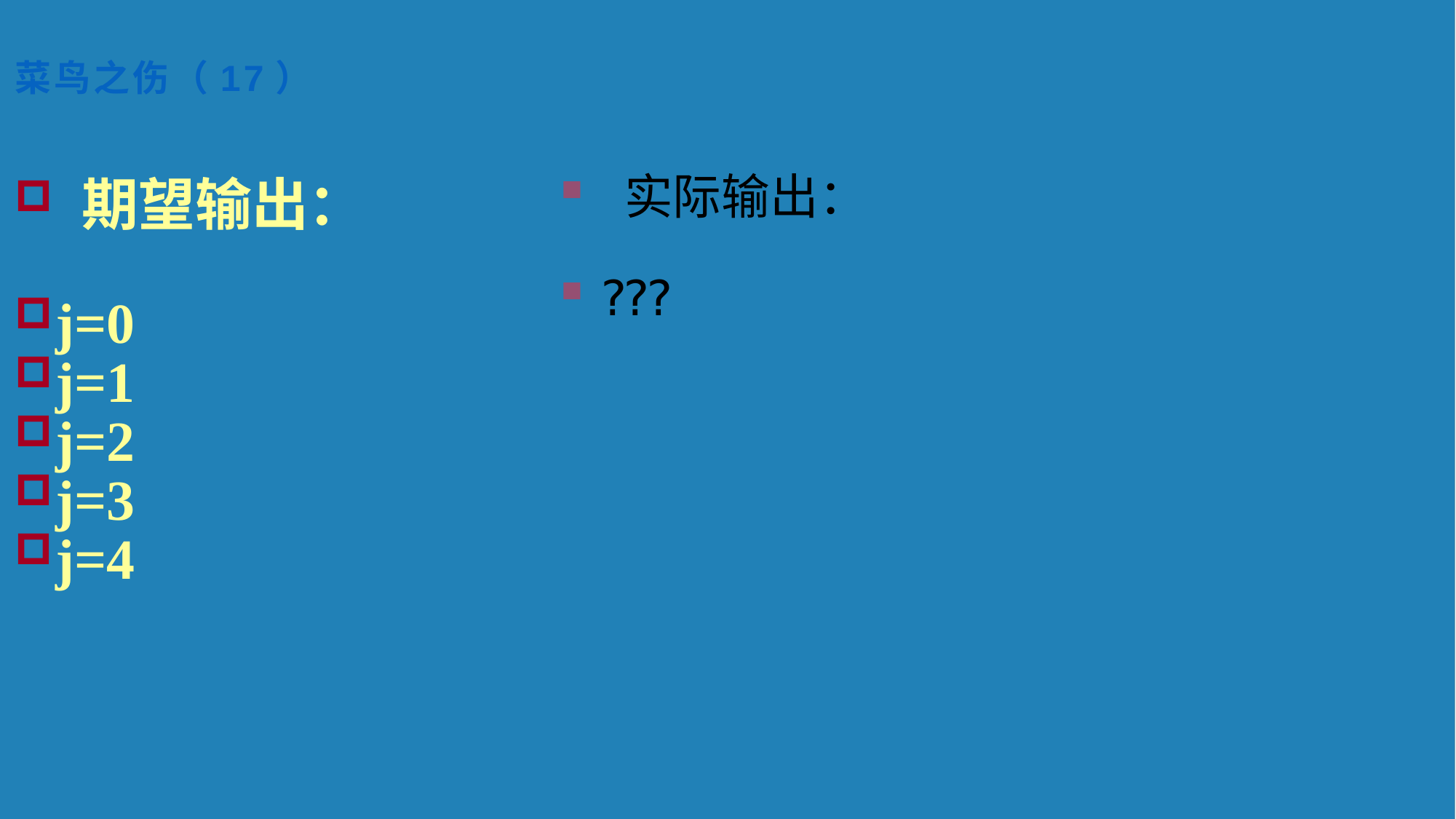

菜鸟之伤（17）
 实际输出：

???
 期望输出：

j=0
j=1
j=2
j=3
j=4

122